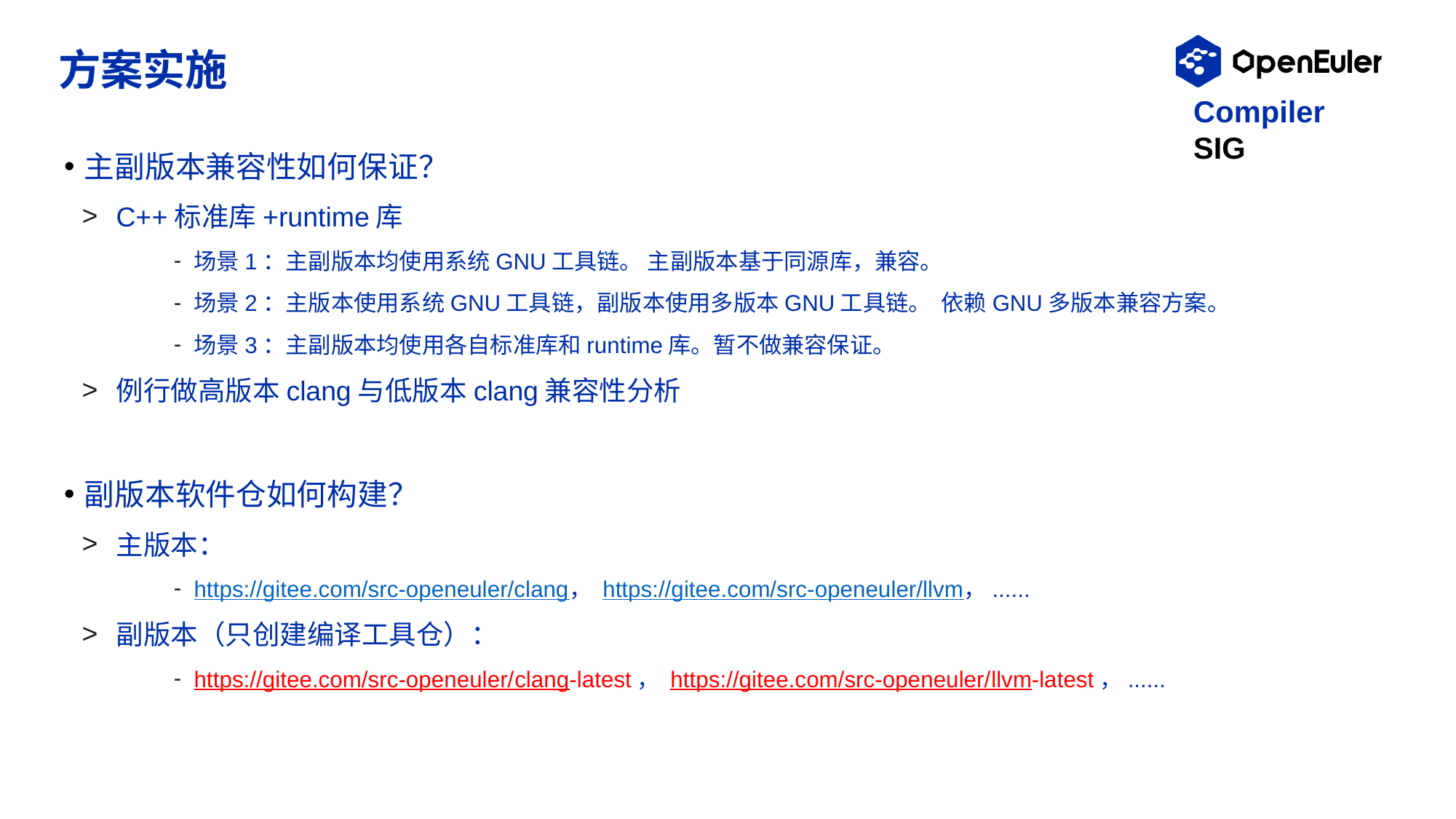

# 方案实施
主副版本兼容性如何保证？
C++标准库+runtime库
场景1：主副版本均使用系统GNU工具链。 主副版本基于同源库，兼容。
场景2：主版本使用系统GNU工具链，副版本使用多版本GNU工具链。  依赖GNU多版本兼容方案。
场景3：主副版本均使用各自标准库和runtime库。暂不做兼容保证。
例行做高版本clang与低版本clang兼容性分析

副版本软件仓如何构建？
主版本：
https://gitee.com/src-openeuler/clang， https://gitee.com/src-openeuler/llvm，......
副版本（只创建编译工具仓）：
https://gitee.com/src-openeuler/clang-latest， https://gitee.com/src-openeuler/llvm-latest，......